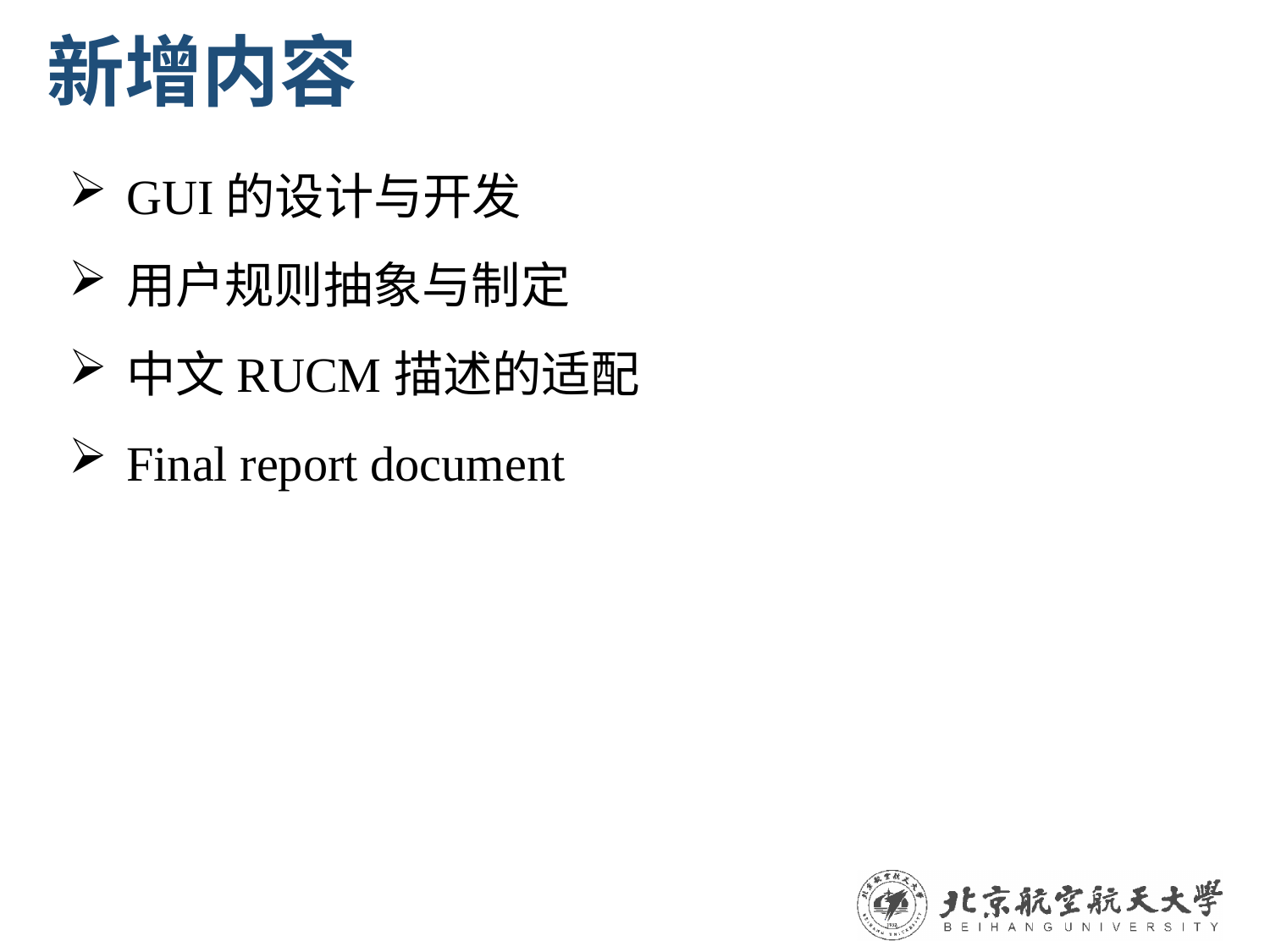

# 新增内容
GUI的设计与开发
用户规则抽象与制定
中文RUCM描述的适配
Final report document